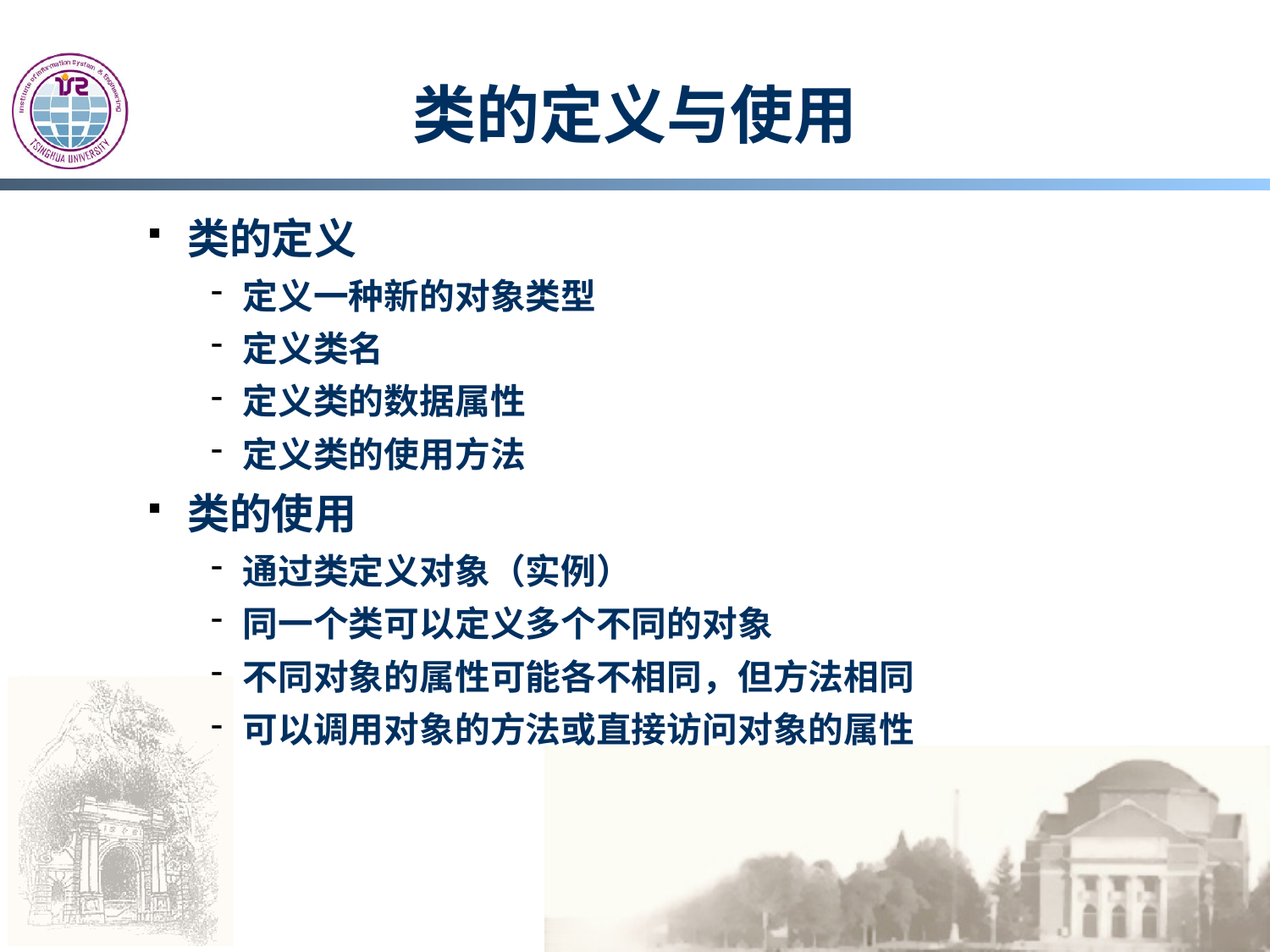

# 类的定义与使用
类的定义
定义一种新的对象类型
定义类名
定义类的数据属性
定义类的使用方法
类的使用
通过类定义对象（实例）
同一个类可以定义多个不同的对象
不同对象的属性可能各不相同，但方法相同
可以调用对象的方法或直接访问对象的属性